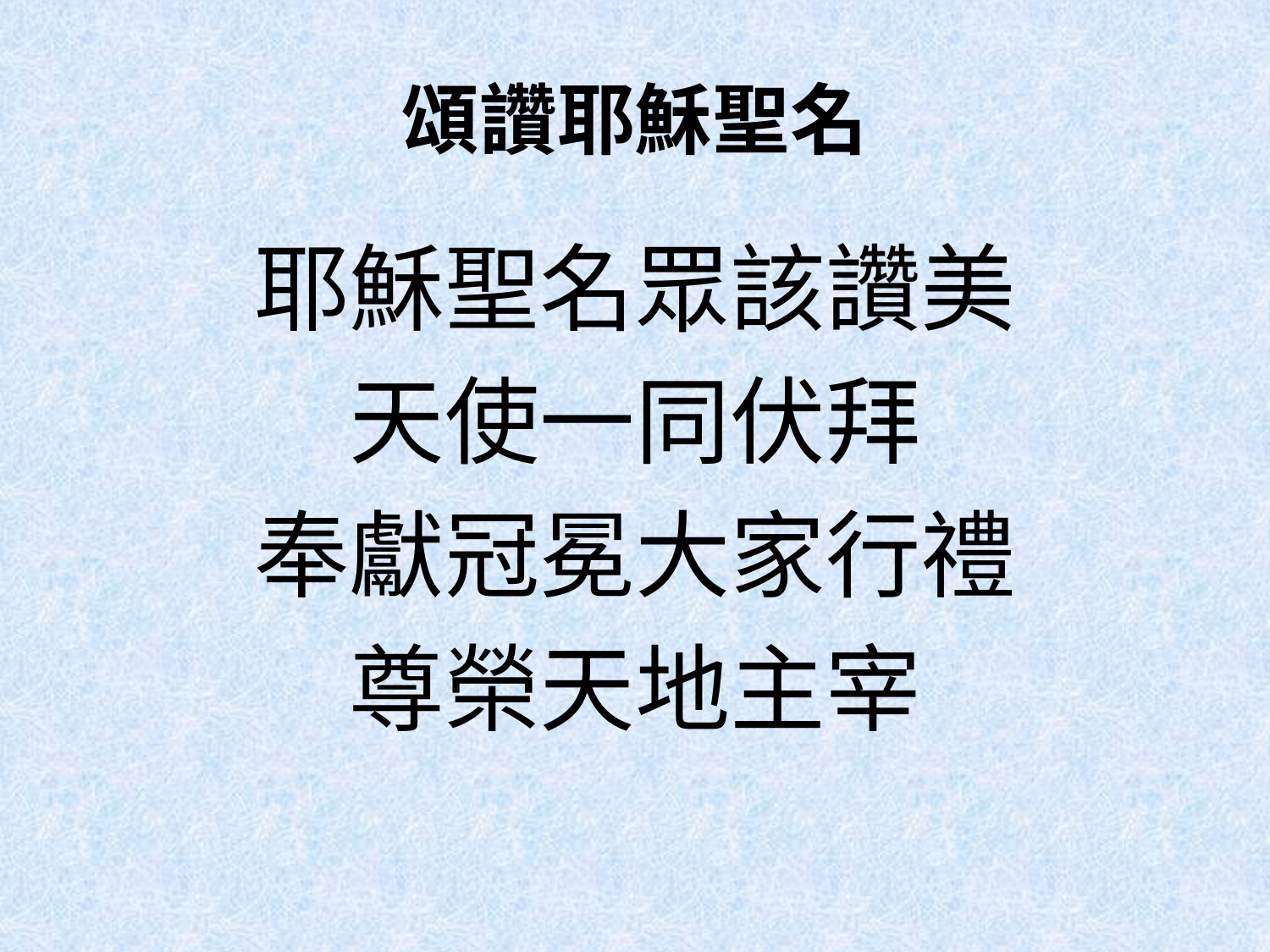

# 頌讚耶穌聖名
耶穌聖名眾該讚美
天使一同伏拜
奉獻冠冕大家行禮
尊榮天地主宰